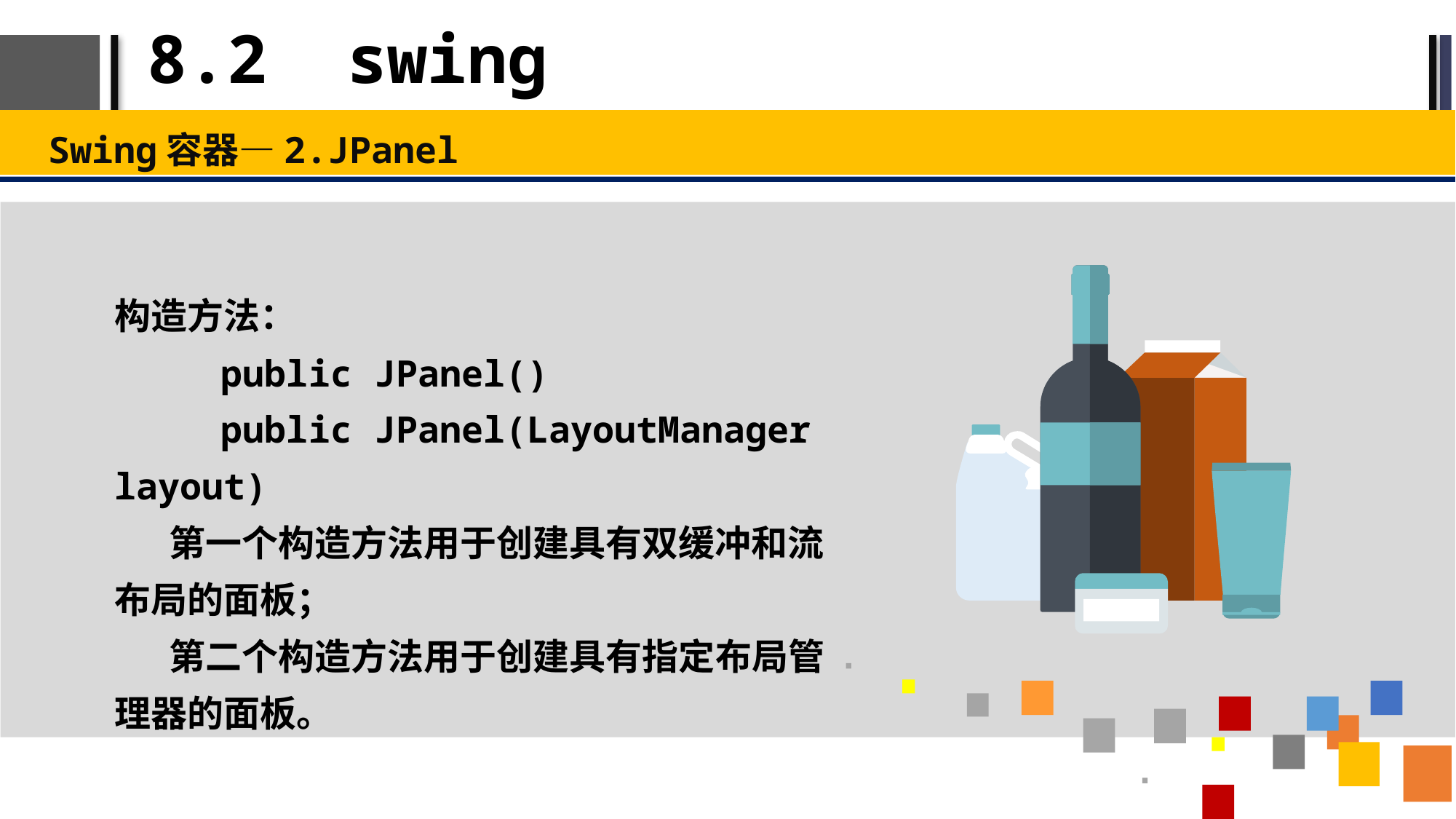

# 8.2  swing

Swing容器—2.JPanel

构造方法：
public JPanel()
public JPanel(LayoutManager layout)
第一个构造方法用于创建具有双缓冲和流布局的面板；
第二个构造方法用于创建具有指定布局管理器的面板。